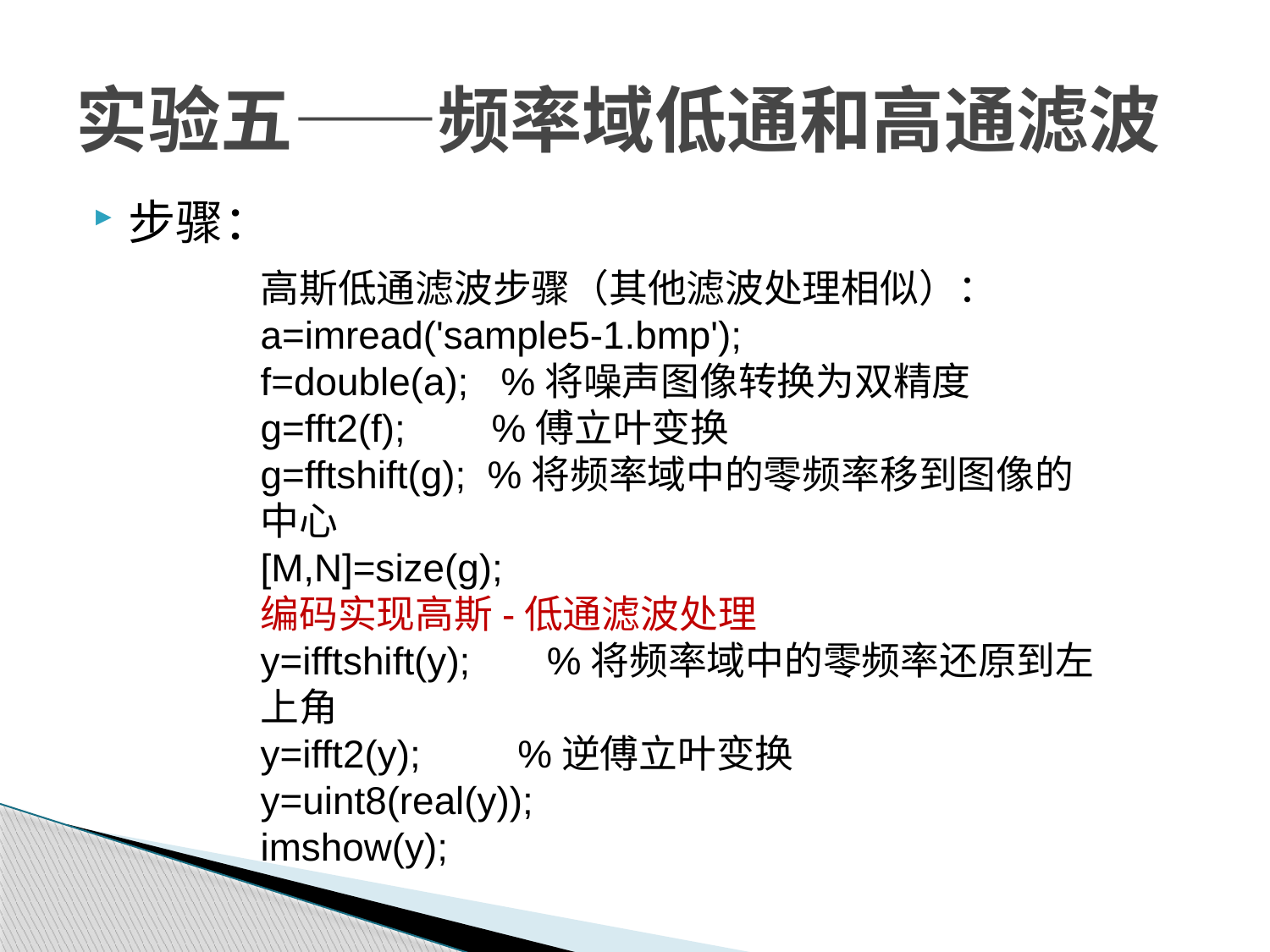

# 实验五——频率域低通和高通滤波
步骤：
高斯低通滤波步骤（其他滤波处理相似）：
a=imread('sample5-1.bmp');
f=double(a);   %将噪声图像转换为双精度
g=fft2(f);        %傅立叶变换
g=fftshift(g);  %将频率域中的零频率移到图像的中心
[M,N]=size(g);
编码实现高斯-低通滤波处理
y=ifftshift(y);	   %将频率域中的零频率还原到左上角
y=ifft2(y);         %逆傅立叶变换
y=uint8(real(y));
imshow(y);